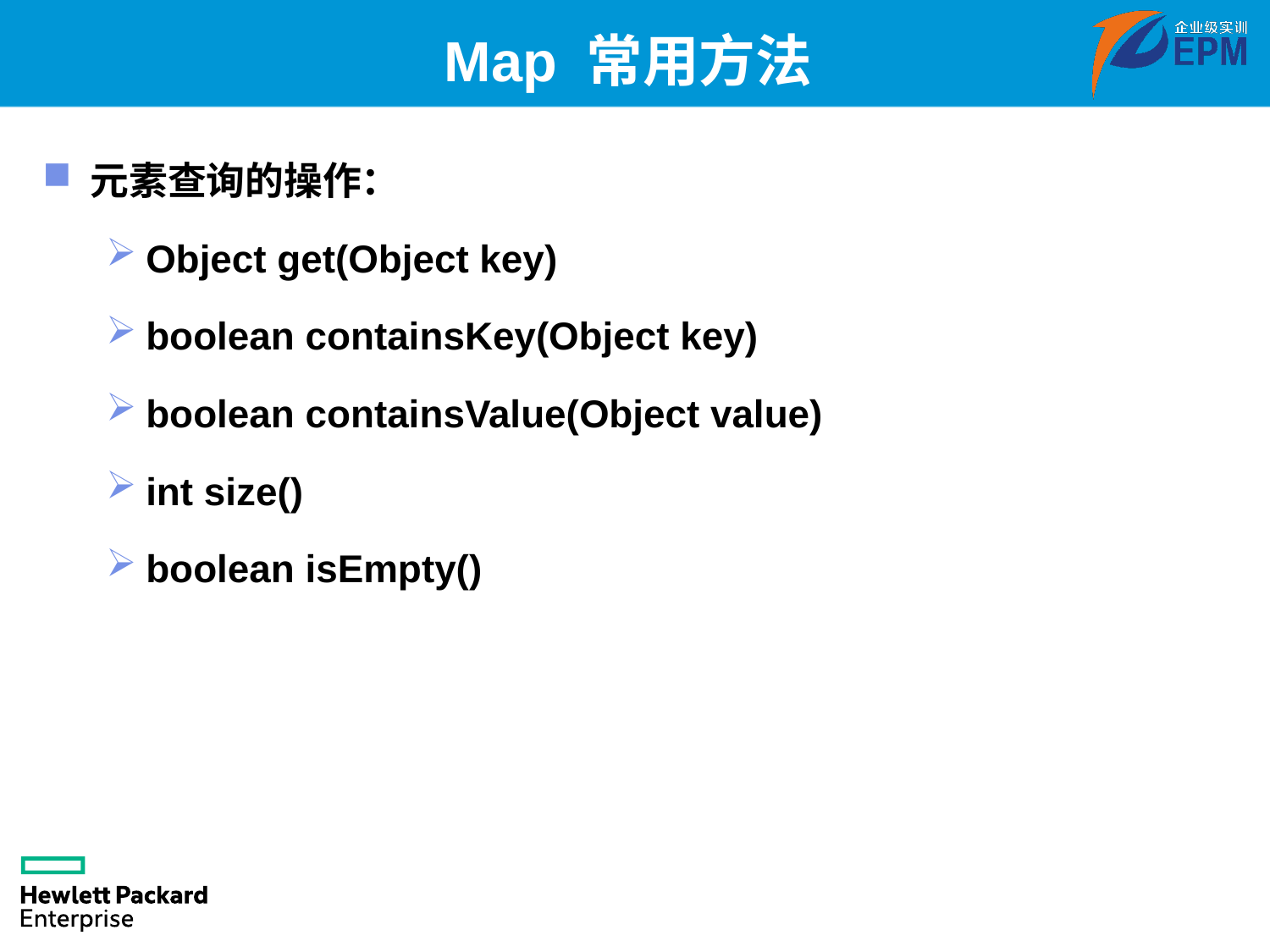

# Map 常用方法
元素查询的操作：
Object get(Object key)
boolean containsKey(Object key)
boolean containsValue(Object value)
int size()
boolean isEmpty()